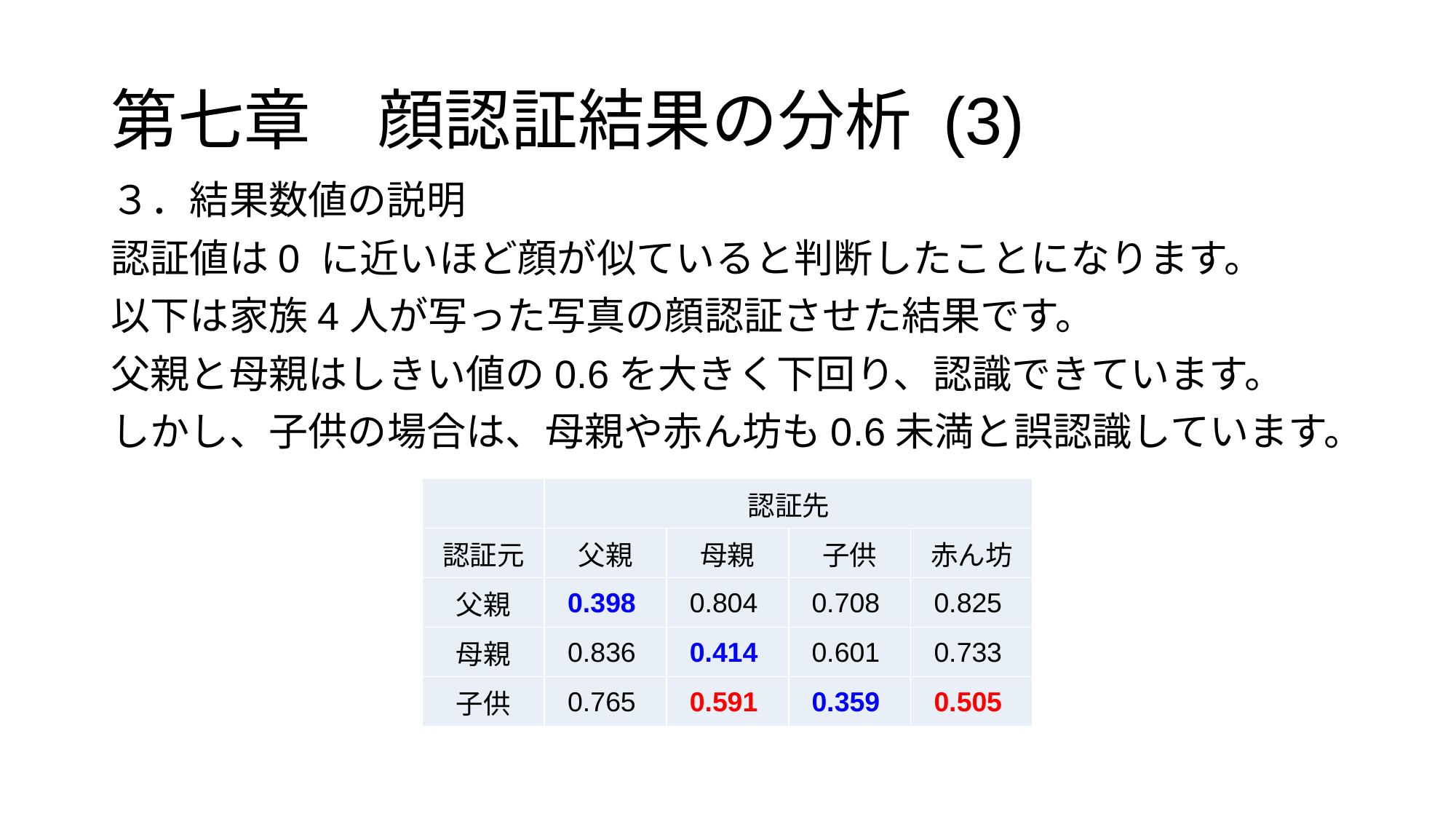

# 第七章　顔認証結果の分析 (3)
３．結果数値の説明
認証値は0 に近いほど顔が似ていると判断したことになります。
以下は家族4人が写った写真の顔認証させた結果です。
父親と母親はしきい値の0.6を大きく下回り、認識できています。
しかし、子供の場合は、母親や赤ん坊も0.6未満と誤認識しています。

|  | 認証先 |  |  |  |
| --- | --- | --- | --- | --- |
| 認証元 | 父親 | 母親 | 子供 | 赤ん坊 |
| 父親 | 0.398 | 0.804 | 0.708 | 0.825 |
| 母親 | 0.836 | 0.414 | 0.601 | 0.733 |
| 子供 | 0.765 | 0.591 | 0.359 | 0.505 |